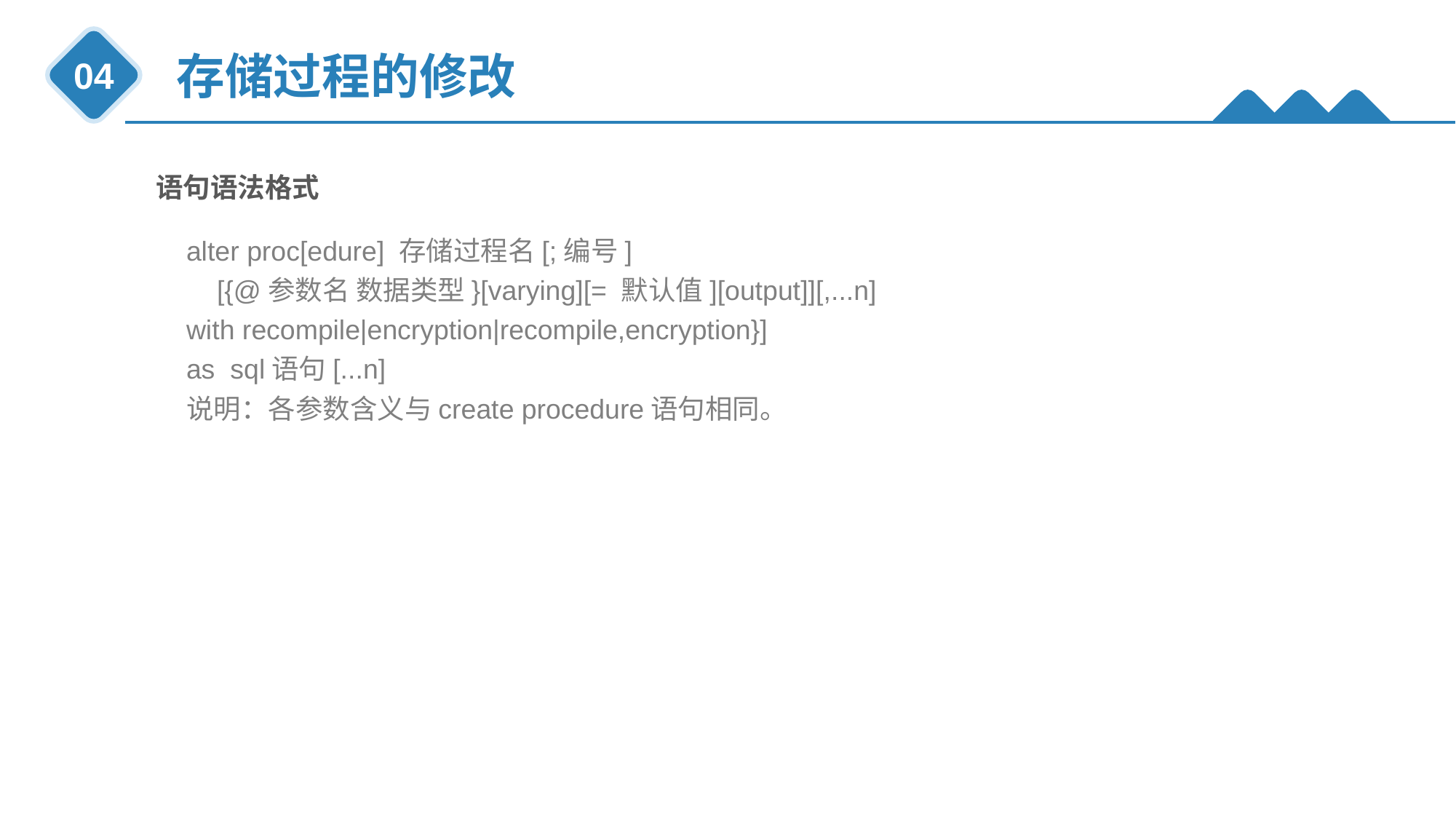

存储过程的修改
04

语句语法格式
alter proc[edure] 存储过程名[;编号]
    [{@参数名 数据类型}[varying][= 默认值][output]][,...n]
with recompile|encryption|recompile,encryption}]
as  sql语句[...n]
说明：各参数含义与create procedure语句相同。